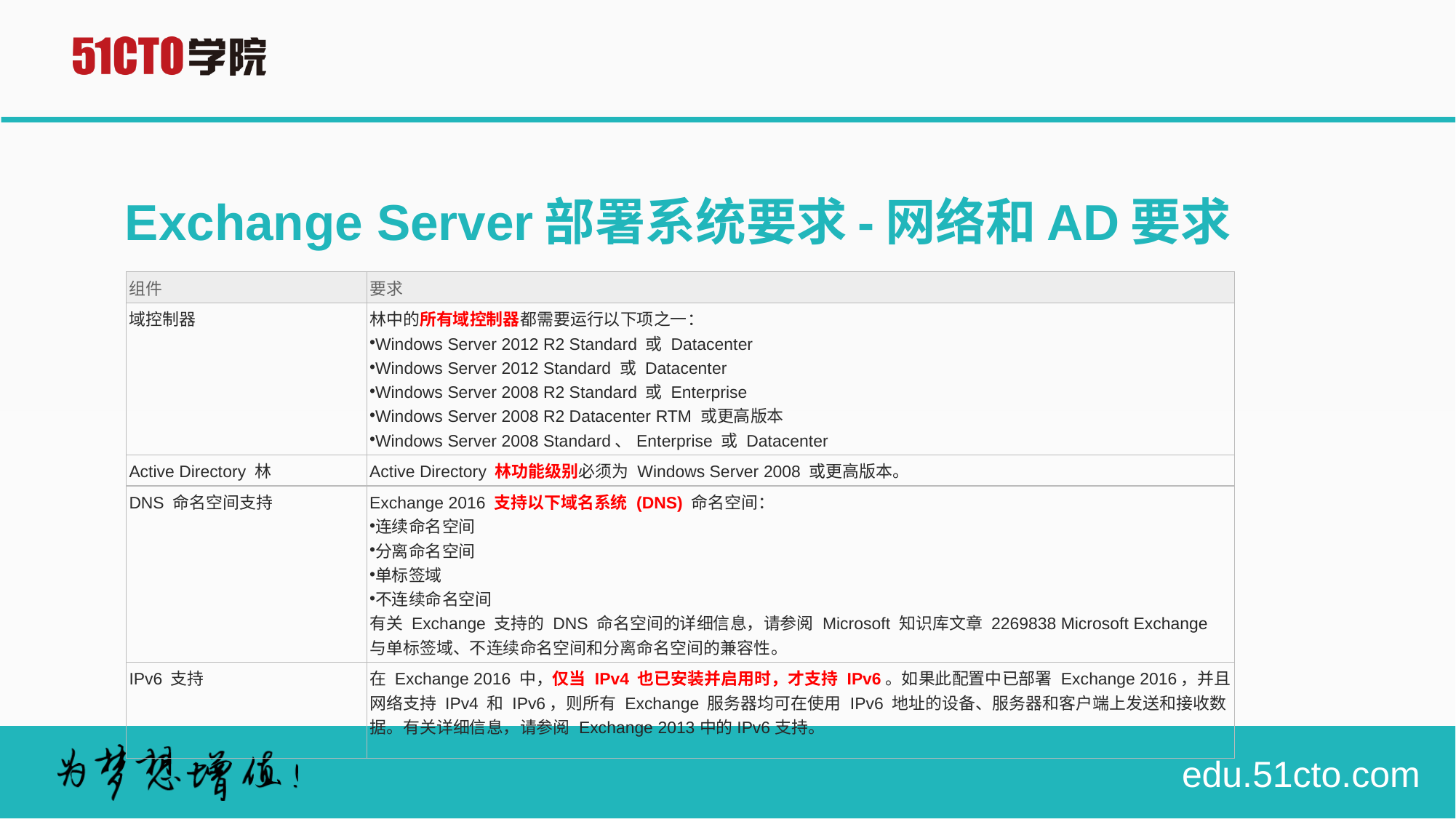

# Exchange Server部署系统要求-网络和AD要求
| 组件 | 要求 |
| --- | --- |
| 域控制器 | 林中的所有域控制器都需要运行以下项之一： Windows Server 2012 R2 Standard 或 Datacenter Windows Server 2012 Standard 或 Datacenter Windows Server 2008 R2 Standard 或 Enterprise Windows Server 2008 R2 Datacenter RTM 或更高版本 Windows Server 2008 Standard、Enterprise 或 Datacenter |
| Active Directory 林 | Active Directory 林功能级别必须为 Windows Server 2008 或更高版本。 |
| DNS 命名空间支持 | Exchange 2016 支持以下域名系统 (DNS) 命名空间： 连续命名空间 分离命名空间 单标签域 不连续命名空间 有关 Exchange 支持的 DNS 命名空间的详细信息，请参阅 Microsoft 知识库文章 2269838 Microsoft Exchange 与单标签域、不连续命名空间和分离命名空间的兼容性。 |
| IPv6 支持 | 在 Exchange 2016 中，仅当 IPv4 也已安装并启用时，才支持 IPv6。如果此配置中已部署 Exchange 2016，并且网络支持 IPv4 和 IPv6，则所有 Exchange 服务器均可在使用 IPv6 地址的设备、服务器和客户端上发送和接收数据。有关详细信息，请参阅 Exchange 2013 中的 IPv6 支持。 |